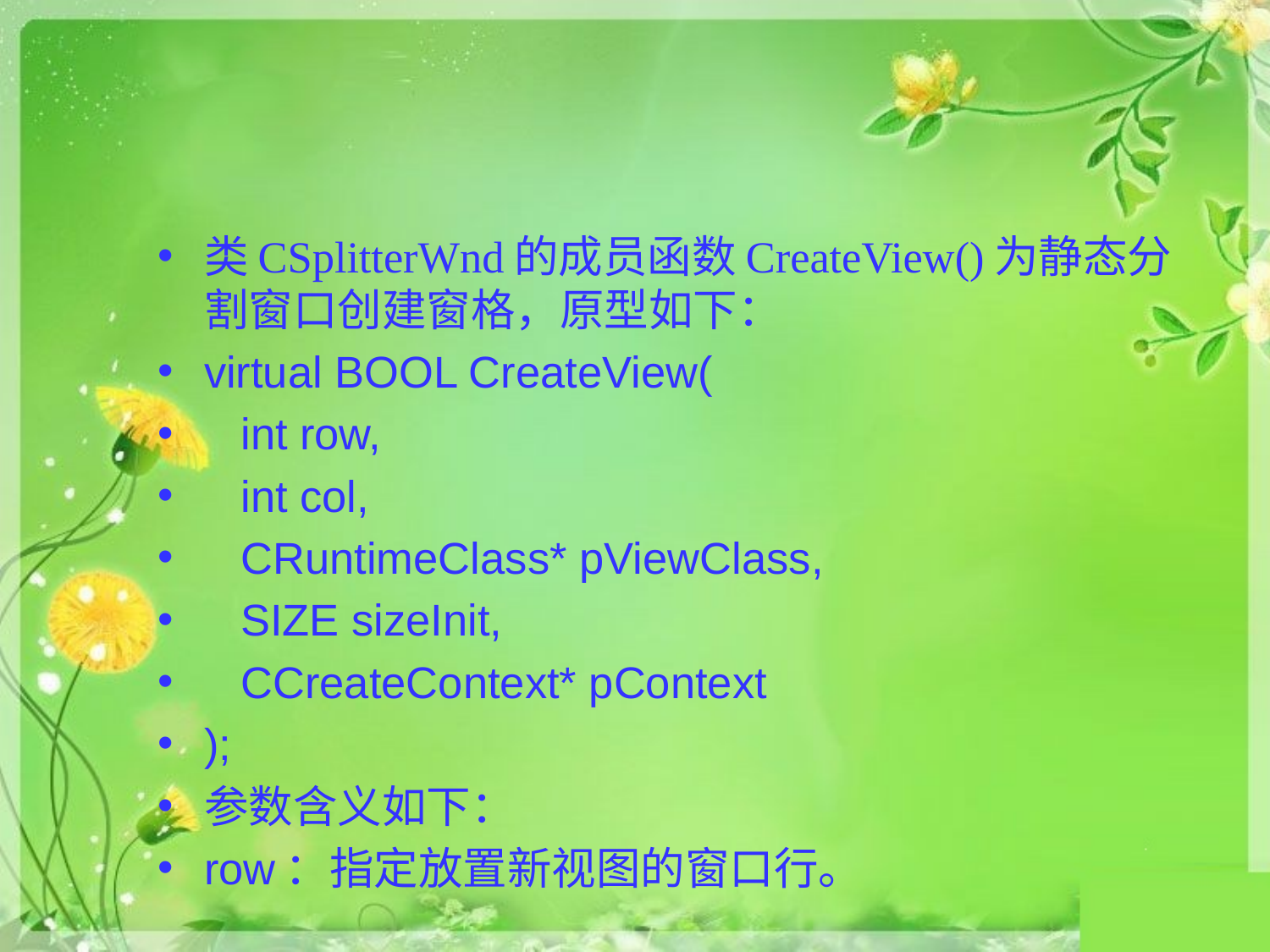

#
类CSplitterWnd的成员函数CreateView()为静态分割窗口创建窗格，原型如下：
virtual BOOL CreateView(
   int row,
   int col,
   CRuntimeClass* pViewClass,
   SIZE sizeInit,
   CCreateContext* pContext
);
参数含义如下：
row：指定放置新视图的窗口行。